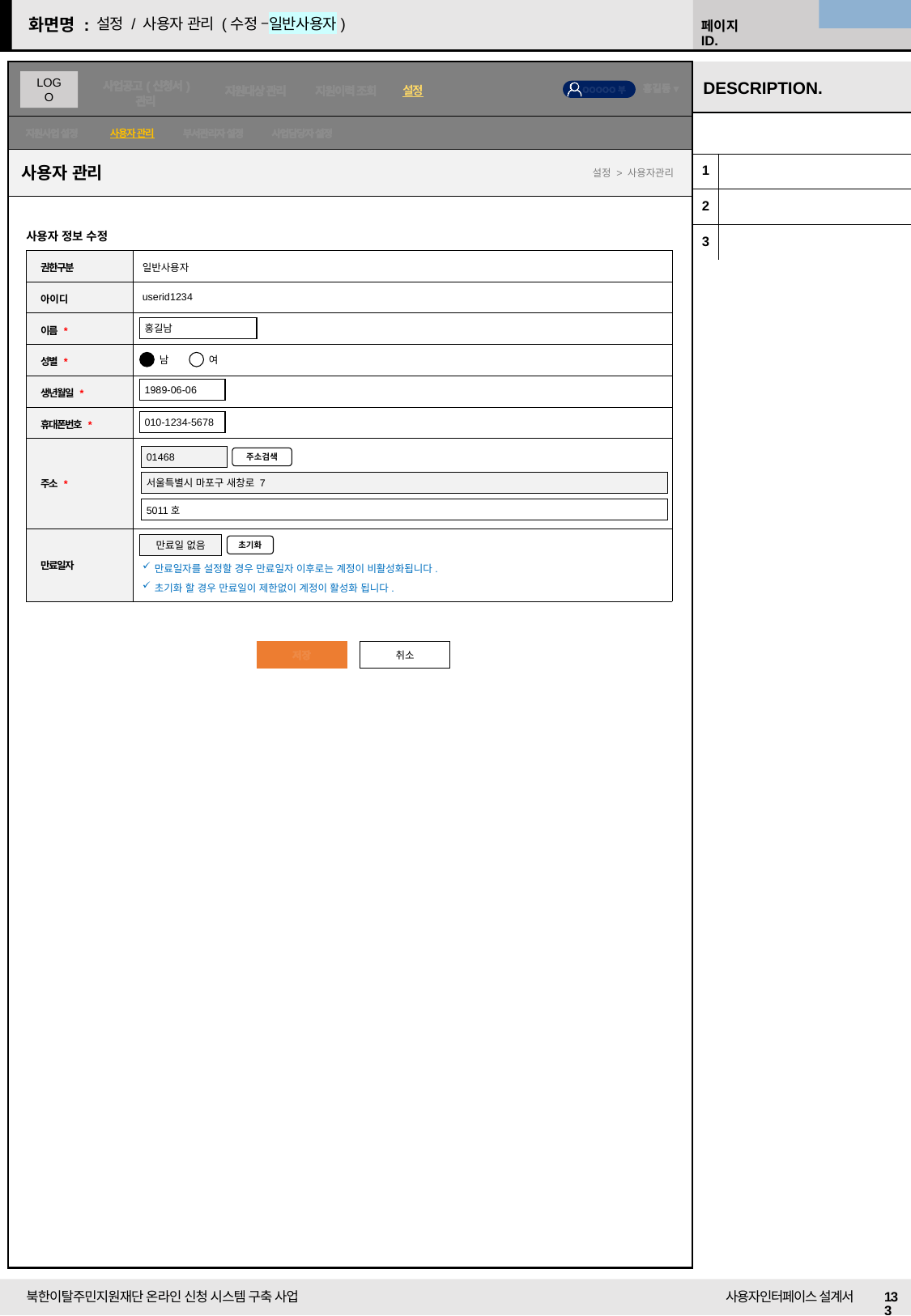

22/10/11 수정
설정 / 사용자 관리 (수정 –일반사용자)

사용자 관리
|  |  |
| --- | --- |
| 1 |  |
| 2 |  |
| 3 |  |
사용자 관리
설정 > 사용자관리
사용자 정보 수정
| 권한구분 | 일반사용자 |
| --- | --- |
| 아이디 | userid1234 |
| 이름 \* | 홍길동 |
| 성별 \* |  |
| 생년월일 \* | 1989-06-06 |
| 휴대폰번호 \* | 010-1234-5678 |
| 주소 \* |  |
| 만료일자 | 만료일자를 설정할 경우 만료일자 이후로는 계정이 비활성화됩니다. 초기화 할 경우 만료일이 제한없이 계정이 활성화 됩니다. |
홍길남
남

여

1989-06-06
010-1234-5678
01468
주소검색
서울특별시 마포구 새창로 7
5011호
만료일 없음
초기화
저장
취소
133